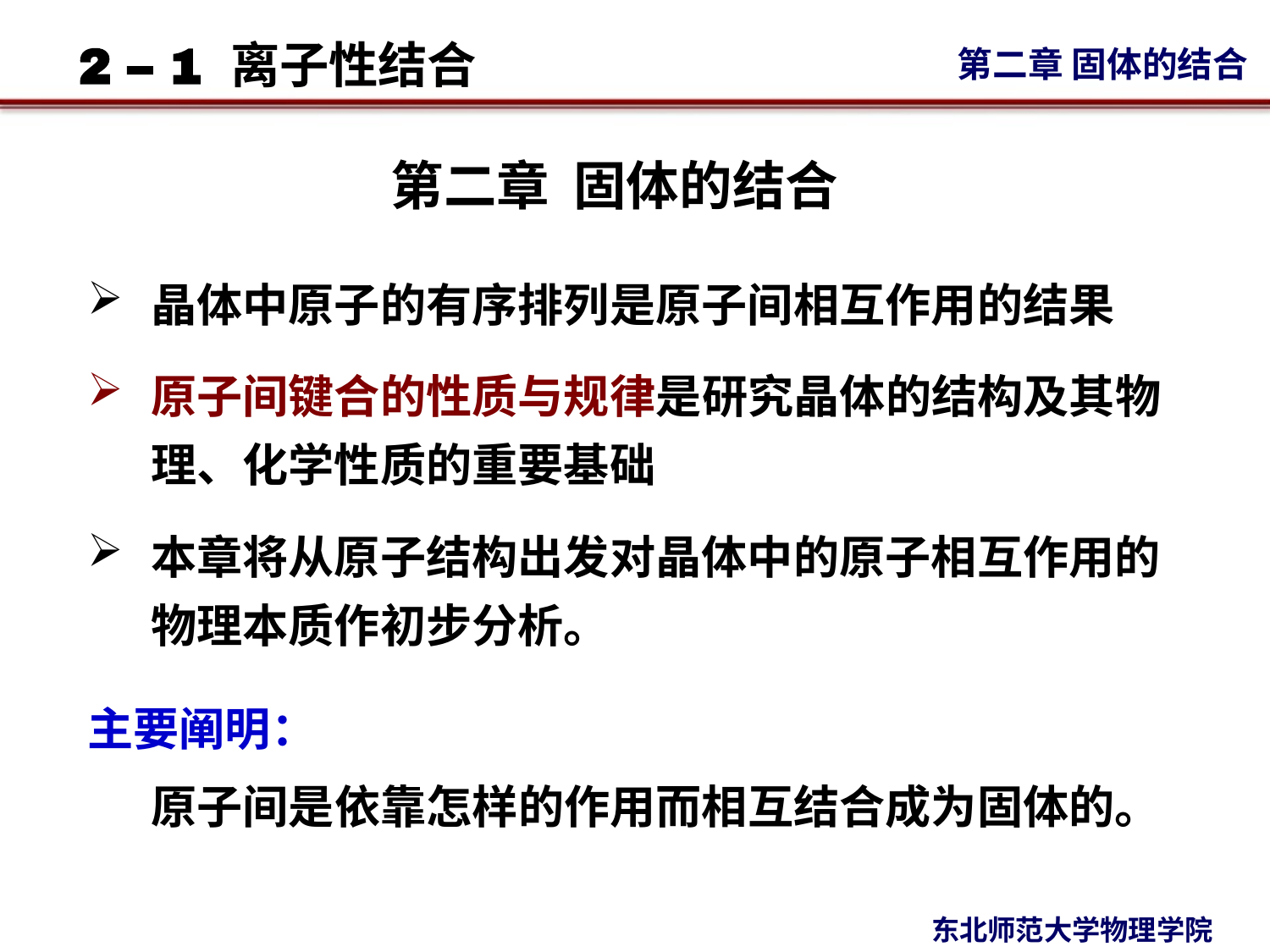

第二章  固体的结合
晶体中原子的有序排列是原子间相互作用的结果
原子间键合的性质与规律是研究晶体的结构及其物理、化学性质的重要基础
本章将从原子结构出发对晶体中的原子相互作用的物理本质作初步分析。
主要阐明：
原子间是依靠怎样的作用而相互结合成为固体的。